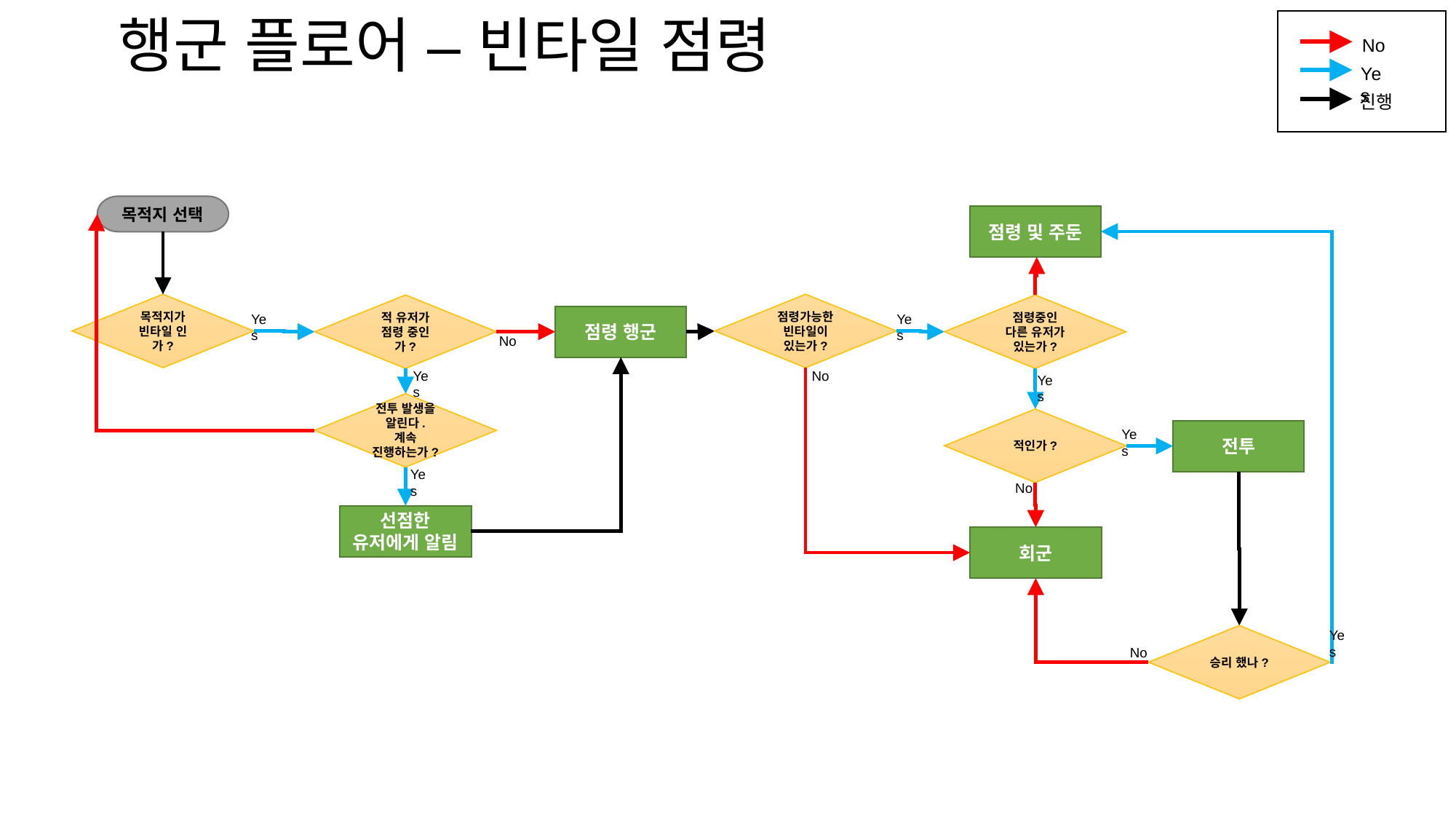

# 행군 플로어 – 빈타일 점령

No
Yes
진행
목적지 선택
점령 및 주둔
목적지가
빈타일 인가?
점령가능한 빈타일이 있는가?
적 유저가 점령 중인가?
점령중인 다른 유저가 있는가?
Yes
Yes
점령 행군
No
Yes
No
Yes
전투 발생을 알린다.
계속 진행하는가?
적인가?
Yes
전투
Yes
No
선점한 유저에게 알림
회군
Yes
승리 했나?
No